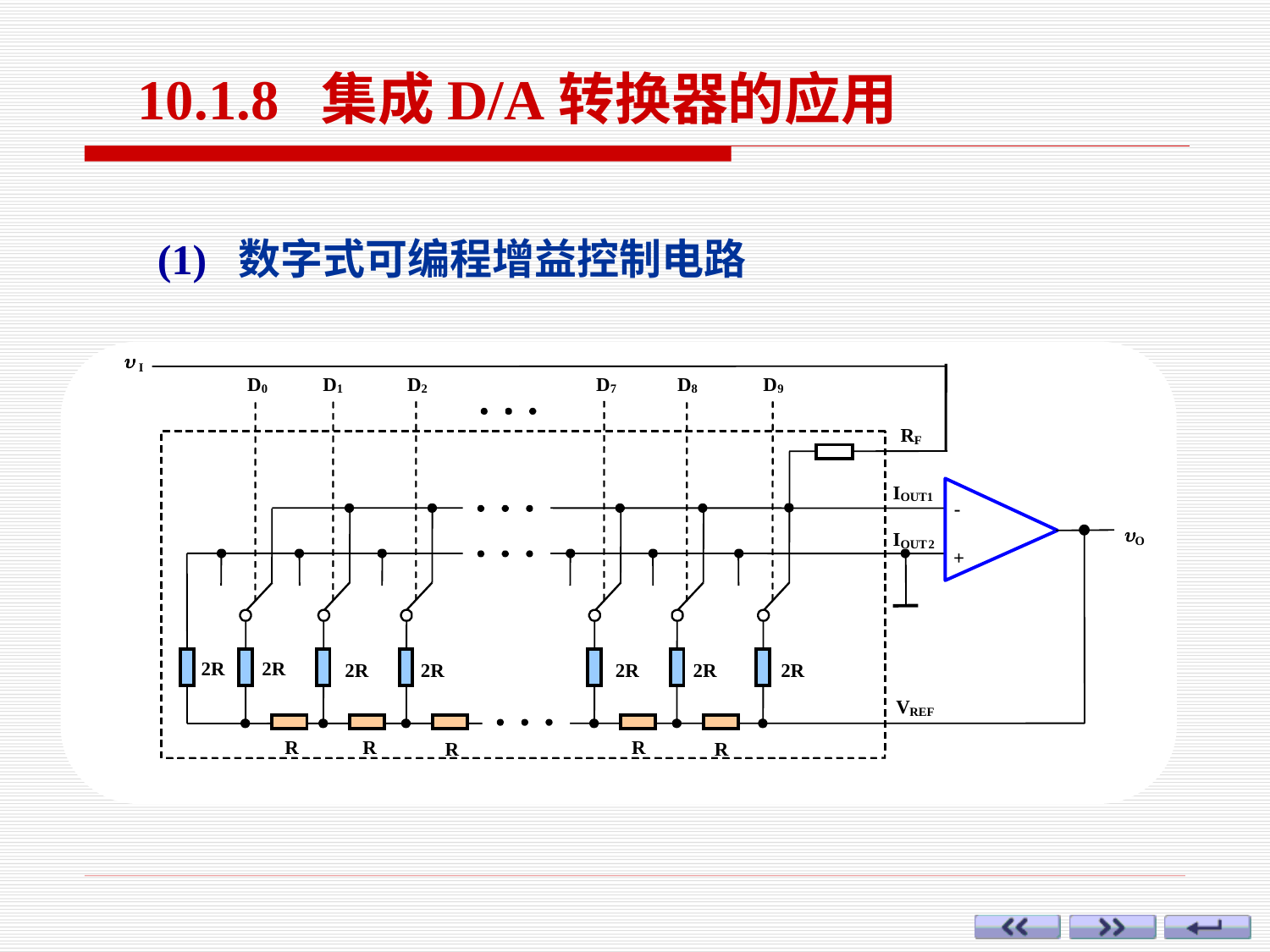

10.1.8  集成D/A转换器的应用
(1)  数字式可编程增益控制电路

υ
I

D
D
D
D
D
D
0

1

2

7

8

9

R

F

I
OUT1

-

υ

I

O

OUT
2

+

2R
2R
2R
2R
2R
2R
2R

V

REF

R
R
R
R
R